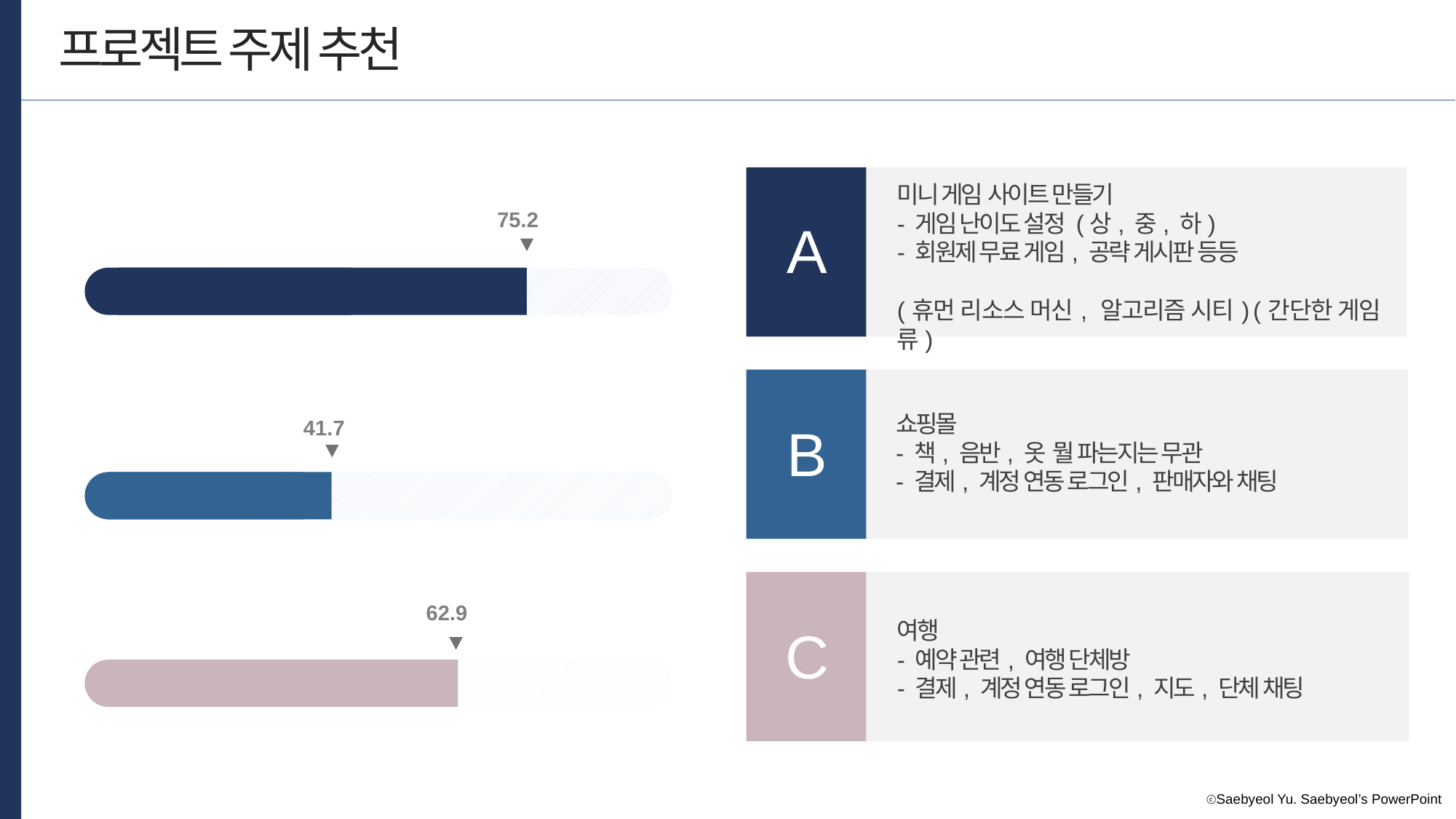

프로젝트 주제 추천

미니 게임 사이트 만들기
- 게임 난이도 설정 (상, 중, 하)
- 회원제 무료 게임, 공략 게시판 등등

(휴먼 리소스 머신, 알고리즘 시티) (간단한 게임류)
75.2
A

쇼핑몰
- 책, 음반, 옷  뭘 파는지는 무관
- 결제, 계정 연동 로그인, 판매자와 채팅
41.7
B

62.9
여행
- 예약 관련, 여행 단체방
- 결제, 계정 연동 로그인, 지도, 단체 채팅
C